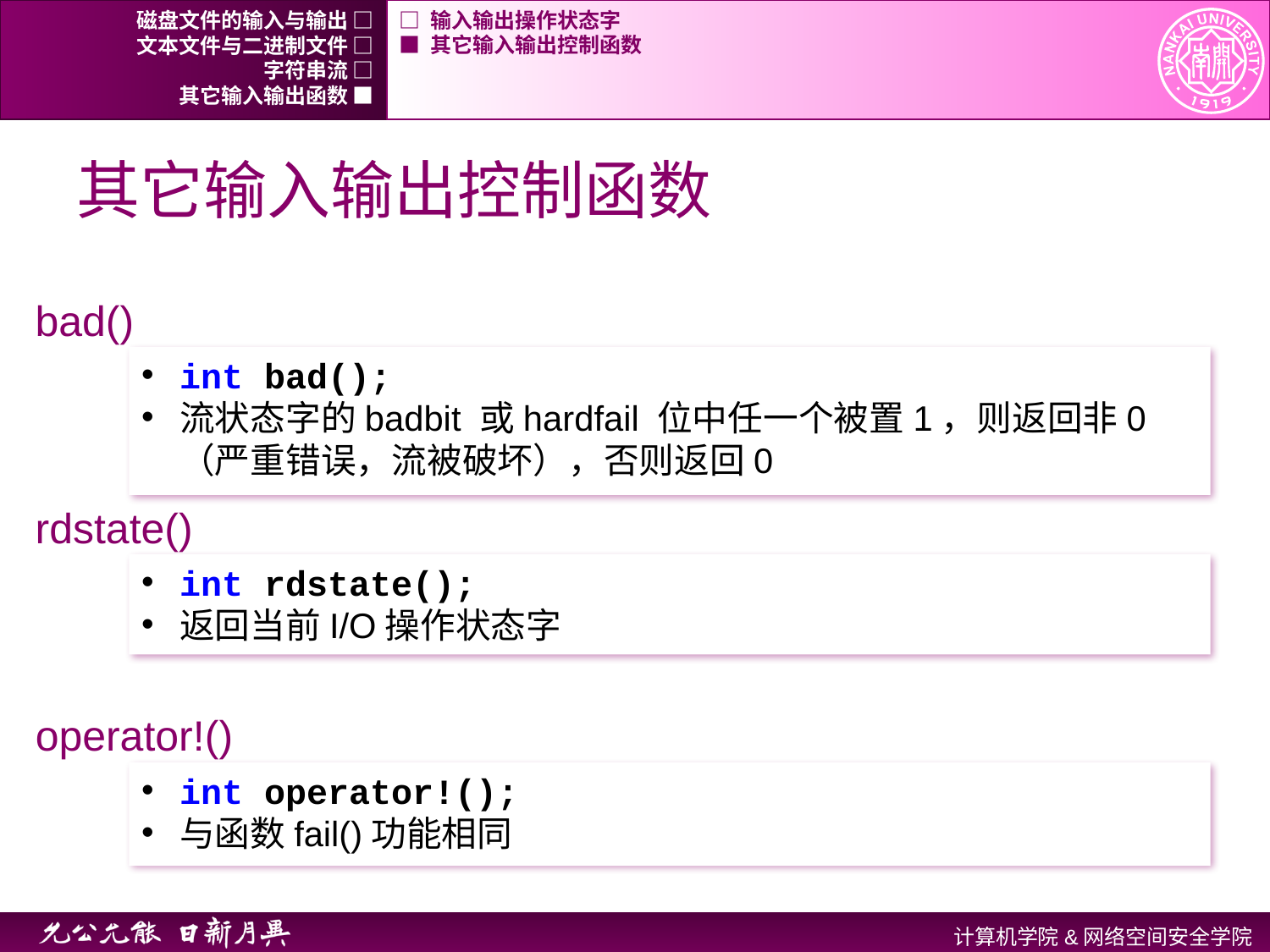

磁盘文件的输入与输出 □
□ 输入输出操作状态字
文本文件与二进制文件 □
■ 其它输入输出控制函数
字符串流 □
其它输入输出函数 ■
# 其它输入输出控制函数
bad()
int bad();
流状态字的badbit 或hardfail 位中任一个被置1，则返回非0（严重错误，流被破坏），否则返回0
rdstate()
int rdstate();
返回当前I/O操作状态字
operator!()
int operator!();
与函数fail()功能相同